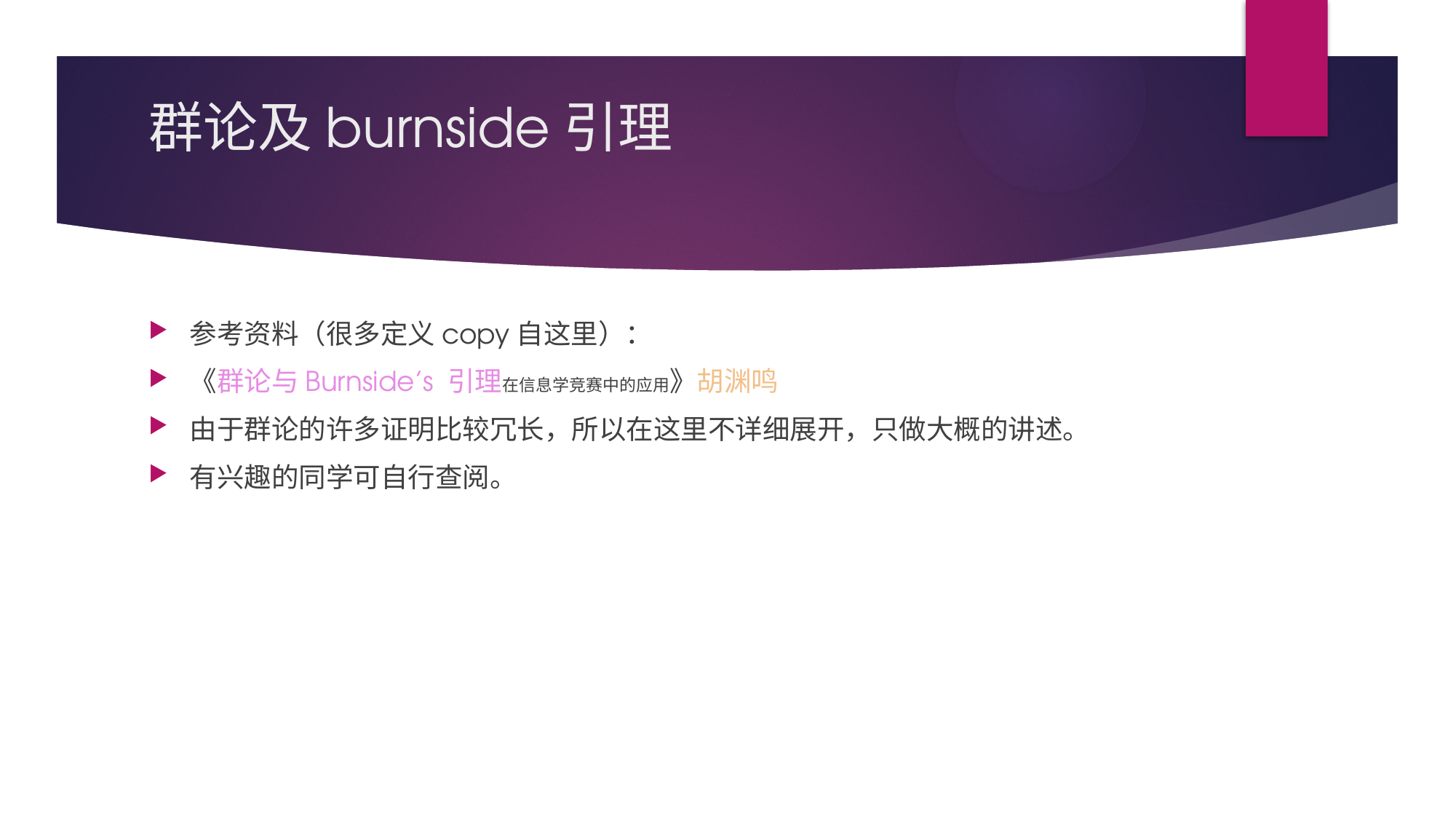

# 群论及burnside引理
参考资料（很多定义copy自这里）：
《群论与Burnside’s 引理在信息学竞赛中的应用》胡渊鸣
由于群论的许多证明比较冗长，所以在这里不详细展开，只做大概的讲述。
有兴趣的同学可自行查阅。